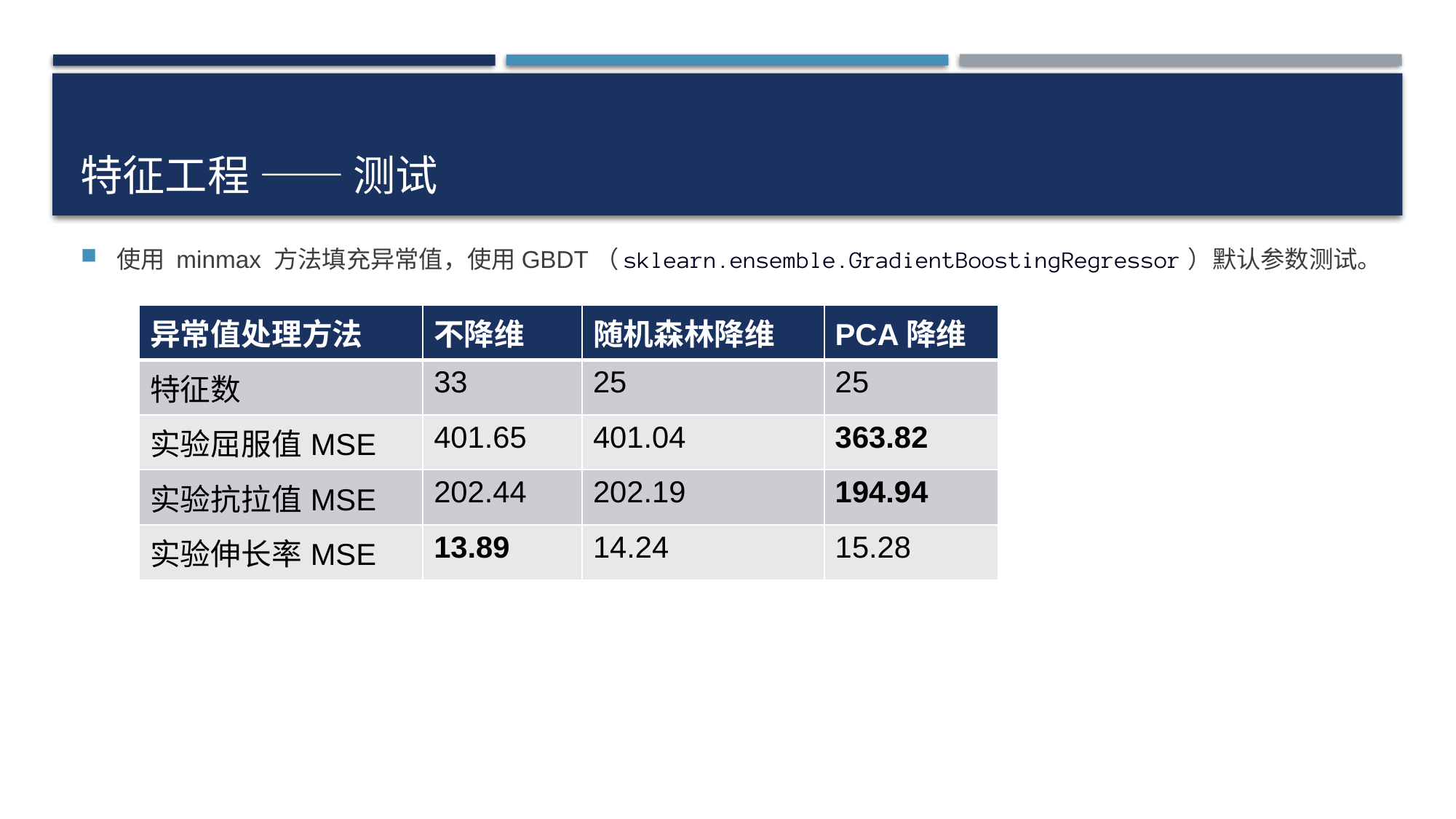

# 特征工程 —— 测试
使用 minmax 方法填充异常值，使用GBDT（sklearn.ensemble.GradientBoostingRegressor）默认参数测试。
| 异常值处理方法 | 不降维 | 随机森林降维 | PCA降维 |
| --- | --- | --- | --- |
| 特征数 | 33 | 25 | 25 |
| 实验屈服值MSE | 401.65 | 401.04 | 363.82 |
| 实验抗拉值MSE | 202.44 | 202.19 | 194.94 |
| 实验伸长率MSE | 13.89 | 14.24 | 15.28 |